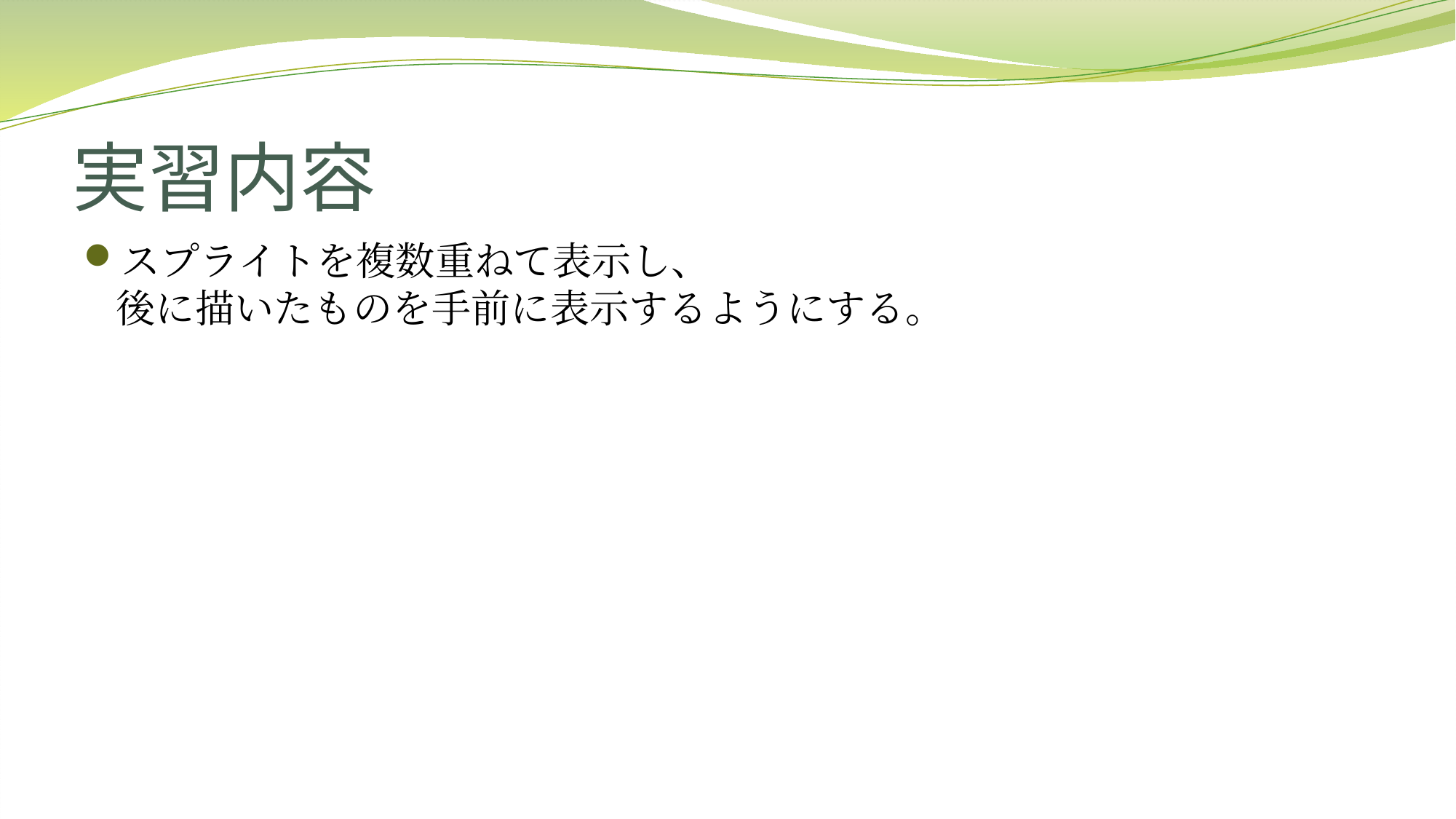

# 実習内容
スプライトを複数重ねて表示し、
後に描いたものを手前に表示するようにする。